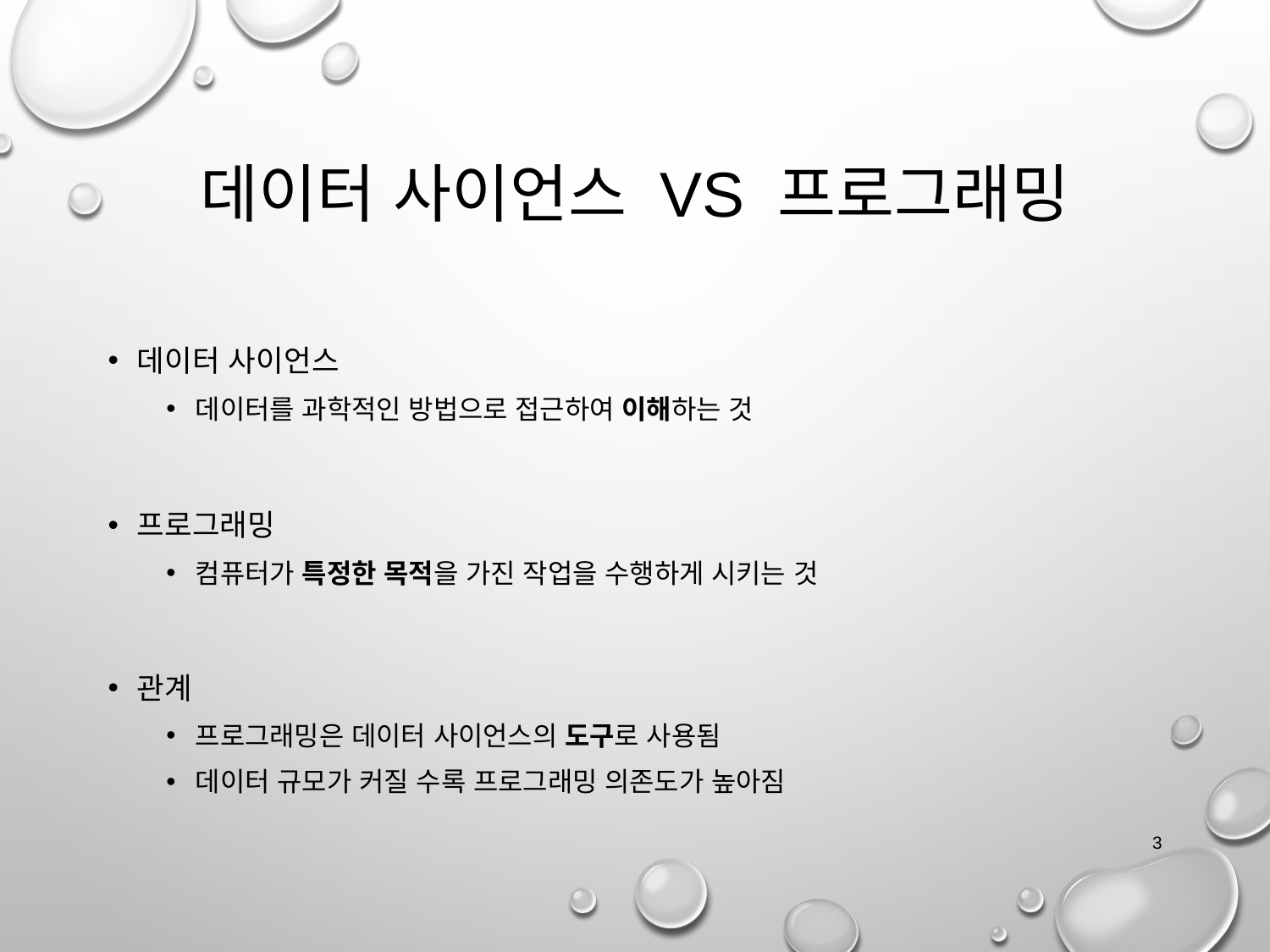

# 데이터 사이언스 vs 프로그래밍
데이터 사이언스
데이터를 과학적인 방법으로 접근하여 이해하는 것

프로그래밍
컴퓨터가 특정한 목적을 가진 작업을 수행하게 시키는 것

관계
프로그래밍은 데이터 사이언스의 도구로 사용됨
데이터 규모가 커질 수록 프로그래밍 의존도가 높아짐
3